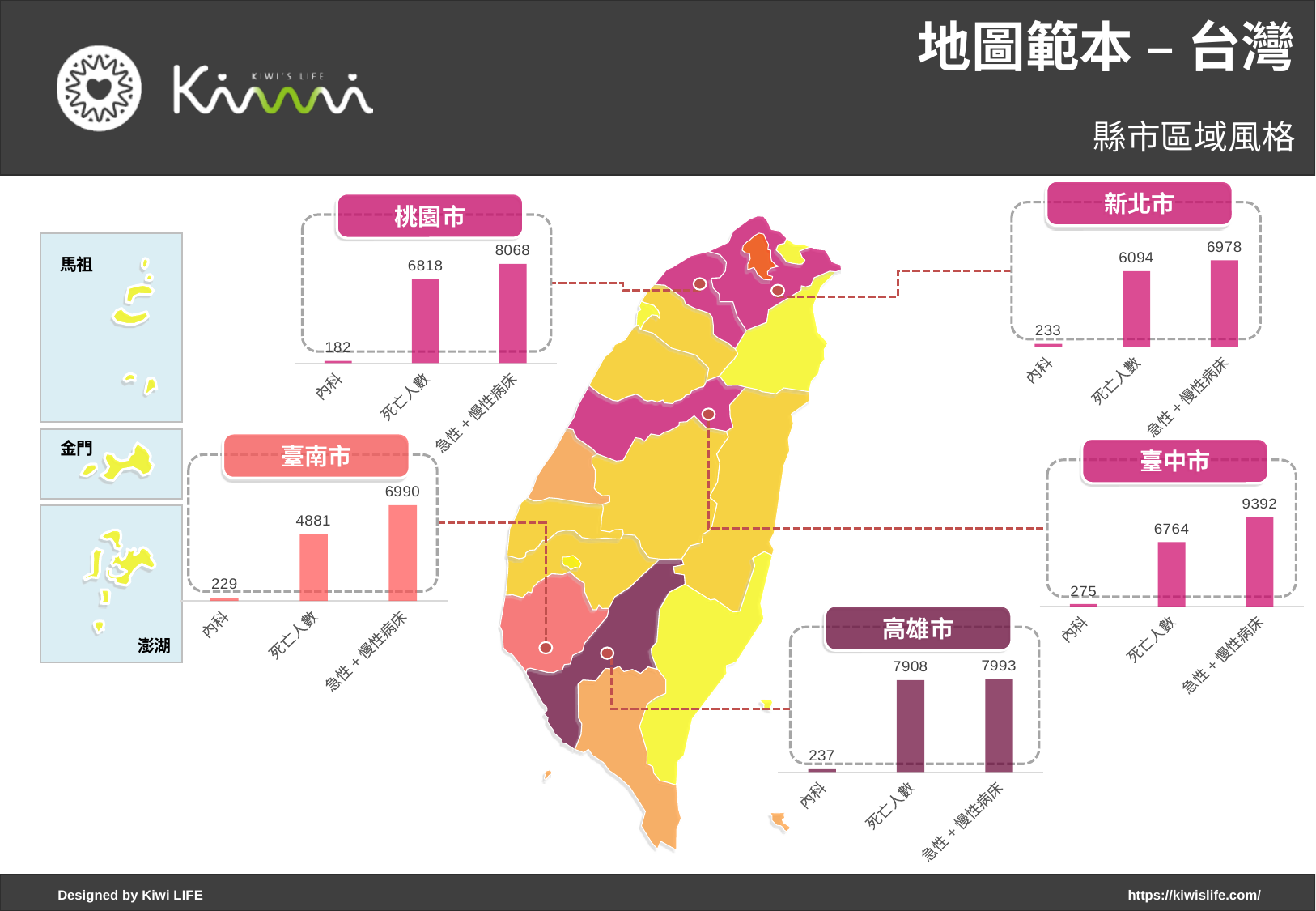

# 地圖範本 – 台灣
縣市區域風格
新北市

桃園市

### Chart

| Category | 新 北 市 |
|---|---|
| 內科 | 233.0 |
| 死亡人數 | 6094.0 |
| 急性+慢性病床 | 6978.0 |

### Chart

| Category | 桃 園 市 |
|---|---|
| 內科 | 182.0 |
| 死亡人數 | 6818.0 |
| 急性+慢性病床 | 8068.0 |
馬祖

臺中市

金門
臺南市

### Chart

| Category | 臺 南 市 |
|---|---|
| 內科 | 229.0 |
| 死亡人數 | 4881.0 |
| 急性+慢性病床 | 6990.0 |

### Chart

| Category | 臺 中 市 |
|---|---|
| 內科 | 275.0 |
| 死亡人數 | 6764.0 |
| 急性+慢性病床 | 9392.0 |

高雄市

澎湖

### Chart

| Category | 高 雄 市 |
|---|---|
| 內科 | 237.0 |
| 死亡人數 | 7908.0 |
| 急性+慢性病床 | 7993.0 |